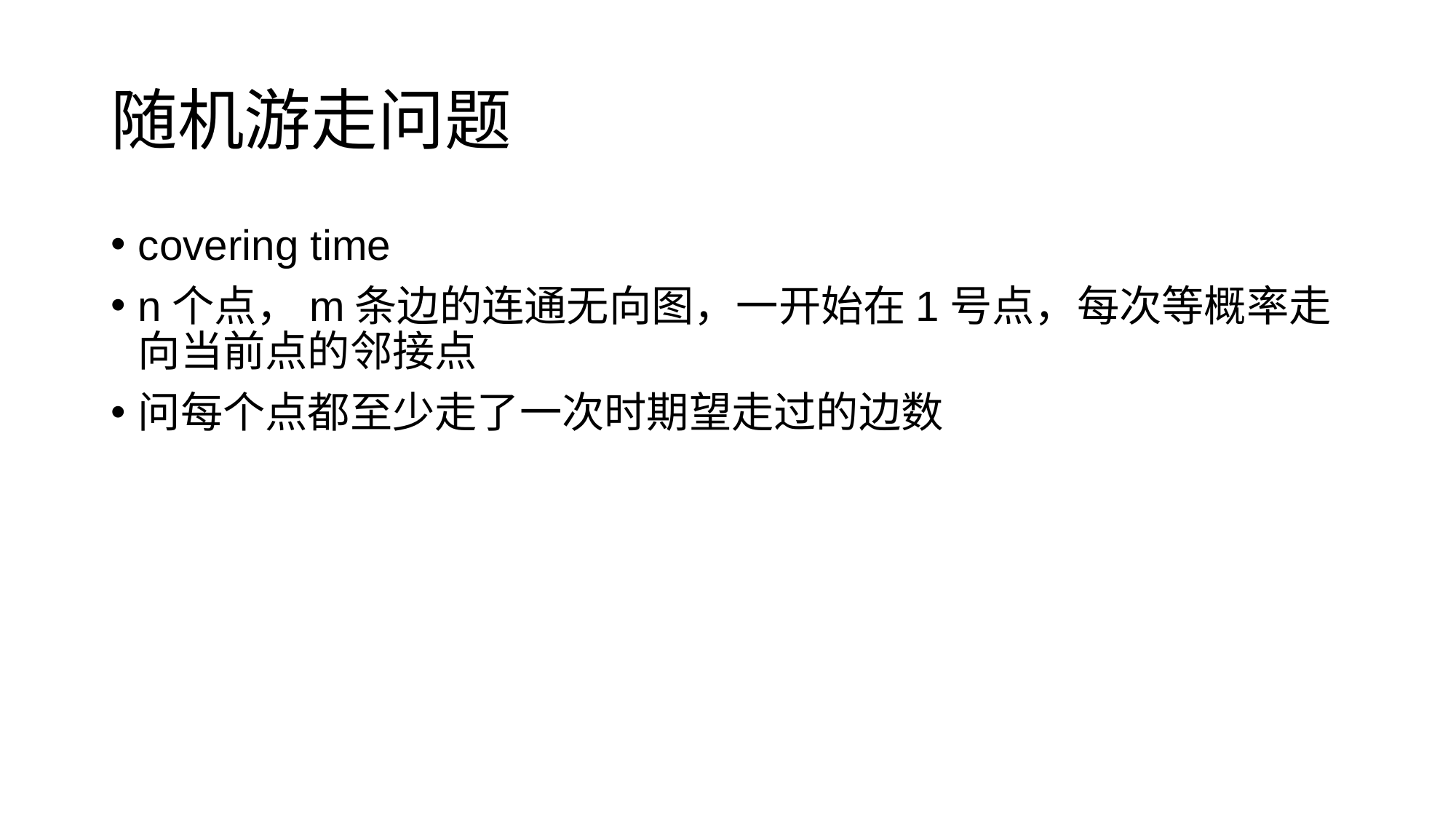

# 随机游走问题
covering time
n个点，m条边的连通无向图，一开始在1号点，每次等概率走向当前点的邻接点
问每个点都至少走了一次时期望走过的边数